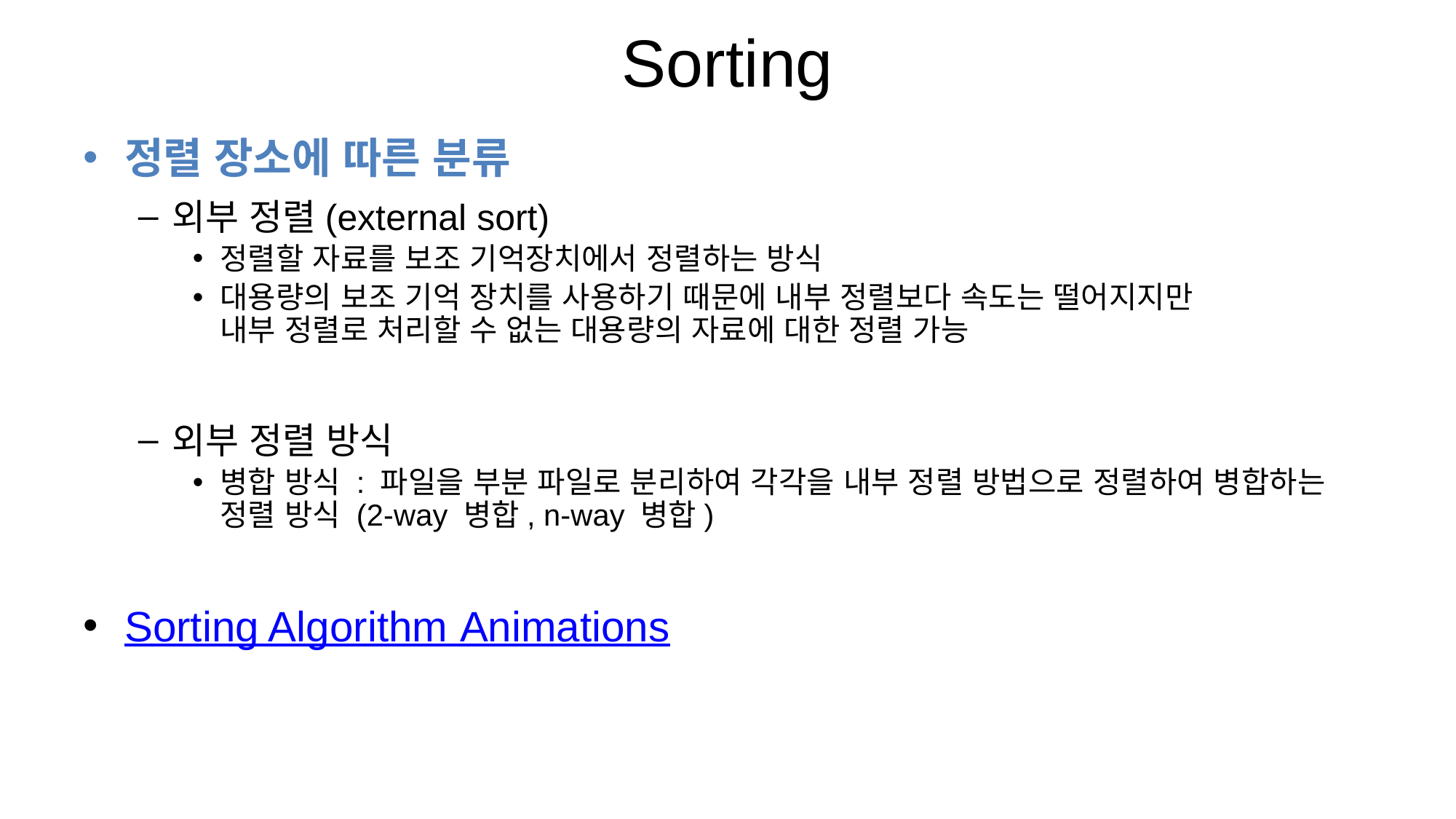

# Sorting
정렬 장소에 따른 분류
외부 정렬(external sort)
정렬할 자료를 보조 기억장치에서 정렬하는 방식
대용량의 보조 기억 장치를 사용하기 때문에 내부 정렬보다 속도는 떨어지지만
내부 정렬로 처리할 수 없는 대용량의 자료에 대한 정렬 가능

외부 정렬 방식
병합 방식 : 파일을 부분 파일로 분리하여 각각을 내부 정렬 방법으로 정렬하여 병합하는 정렬 방식 (2-way 병합, n-way 병합)

Sorting Algorithm Animations